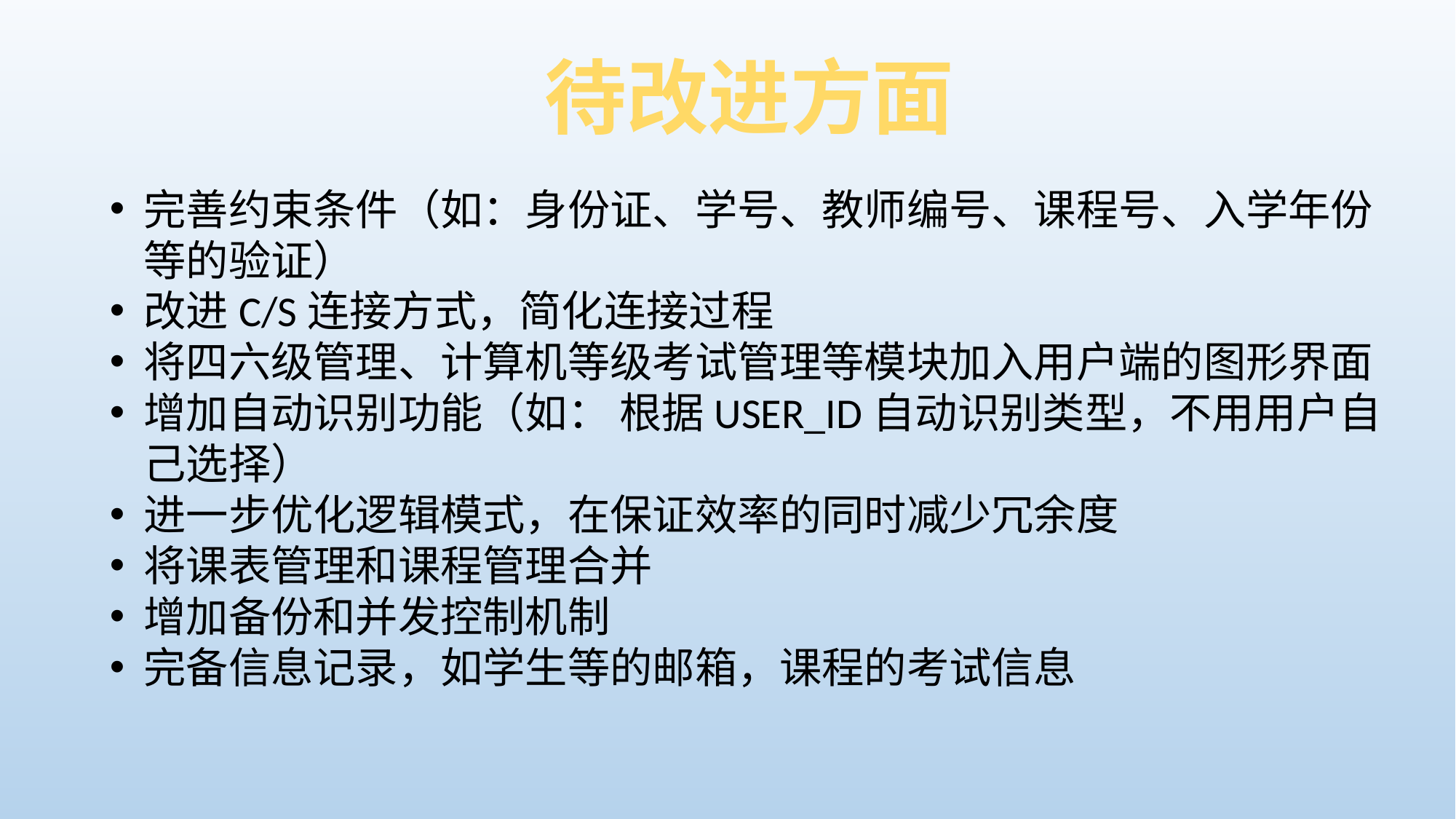

待改进方面
完善约束条件（如：身份证、学号、教师编号、课程号、入学年份等的验证）
改进C/S连接方式，简化连接过程
将四六级管理、计算机等级考试管理等模块加入用户端的图形界面
增加自动识别功能（如： 根据USER_ID自动识别类型，不用用户自己选择）
进一步优化逻辑模式，在保证效率的同时减少冗余度
将课表管理和课程管理合并
增加备份和并发控制机制
完备信息记录，如学生等的邮箱，课程的考试信息